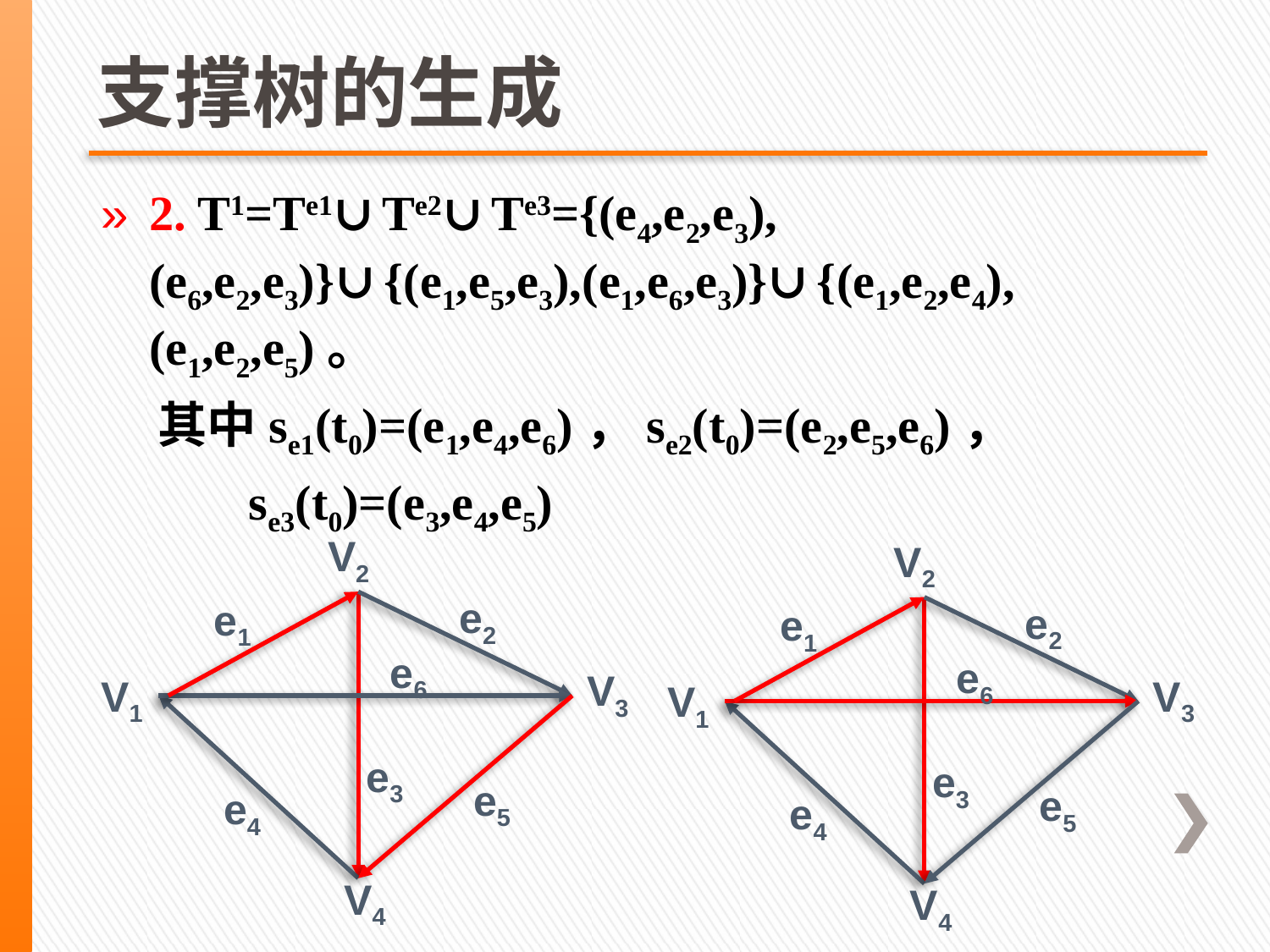

# 支撑树的生成
2. T1=Te1∪Te2∪Te3={(e4,e2,e3),(e6,e2,e3)}∪{(e1,e5,e3),(e1,e6,e3)}∪{(e1,e2,e4),(e1,e2,e5)。
    其中se1(t0)=(e1,e4,e6)，se2(t0)=(e2,e5,e6)，
            se3(t0)=(e3,e4,e5)

V2
V2
e2
e1
e2
e1
e6
e6
V3
V3
V1
V1
e3
e3
e5
e5
e4
e4
V4
V4